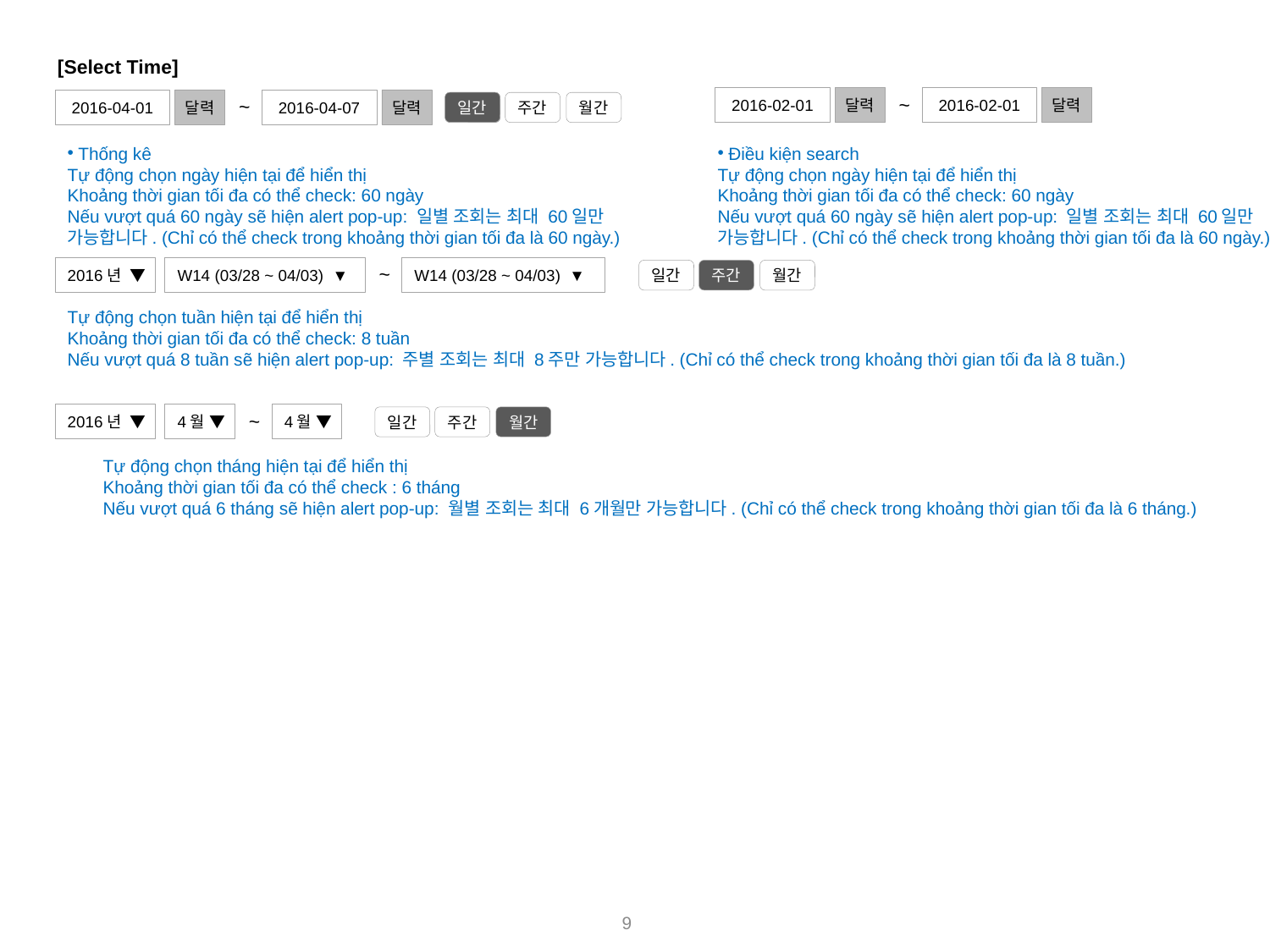

[Select Time]
~
2016-02-01
달력
2016-02-01
달력
~
2016-04-01
달력
2016-04-07
달력
일간
일간
주간
월간
 Thống kê
Tự động chọn ngày hiện tại để hiển thị
Khoảng thời gian tối đa có thể check: 60 ngày
Nếu vượt quá 60 ngày sẽ hiện alert pop-up: 일별 조회는 최대 60일만 가능합니다. (Chỉ có thể check trong khoảng thời gian tối đa là 60 ngày.)
 Điều kiện search
Tự động chọn ngày hiện tại để hiển thị
Khoảng thời gian tối đa có thể check: 60 ngày
Nếu vượt quá 60 ngày sẽ hiện alert pop-up: 일별 조회는 최대 60일만 가능합니다. (Chỉ có thể check trong khoảng thời gian tối đa là 60 ngày.)
~
2016년  ▼
W14 (03/28 ~ 04/03)  ▼
W14 (03/28 ~ 04/03)  ▼
일간
주간
월간
Tự động chọn tuần hiện tại để hiển thị
Khoảng thời gian tối đa có thể check: 8 tuần
Nếu vượt quá 8 tuần sẽ hiện alert pop-up: 주별 조회는 최대 8주만 가능합니다. (Chỉ có thể check trong khoảng thời gian tối đa là 8 tuần.)
~
2016년  ▼
4월 ▼
4월 ▼
일간
주간
월간
Tự động chọn tháng hiện tại để hiển thị
Khoảng thời gian tối đa có thể check : 6 tháng
Nếu vượt quá 6 tháng sẽ hiện alert pop-up: 월별 조회는 최대 6개월만 가능합니다. (Chỉ có thể check trong khoảng thời gian tối đa là 6 tháng.)
9